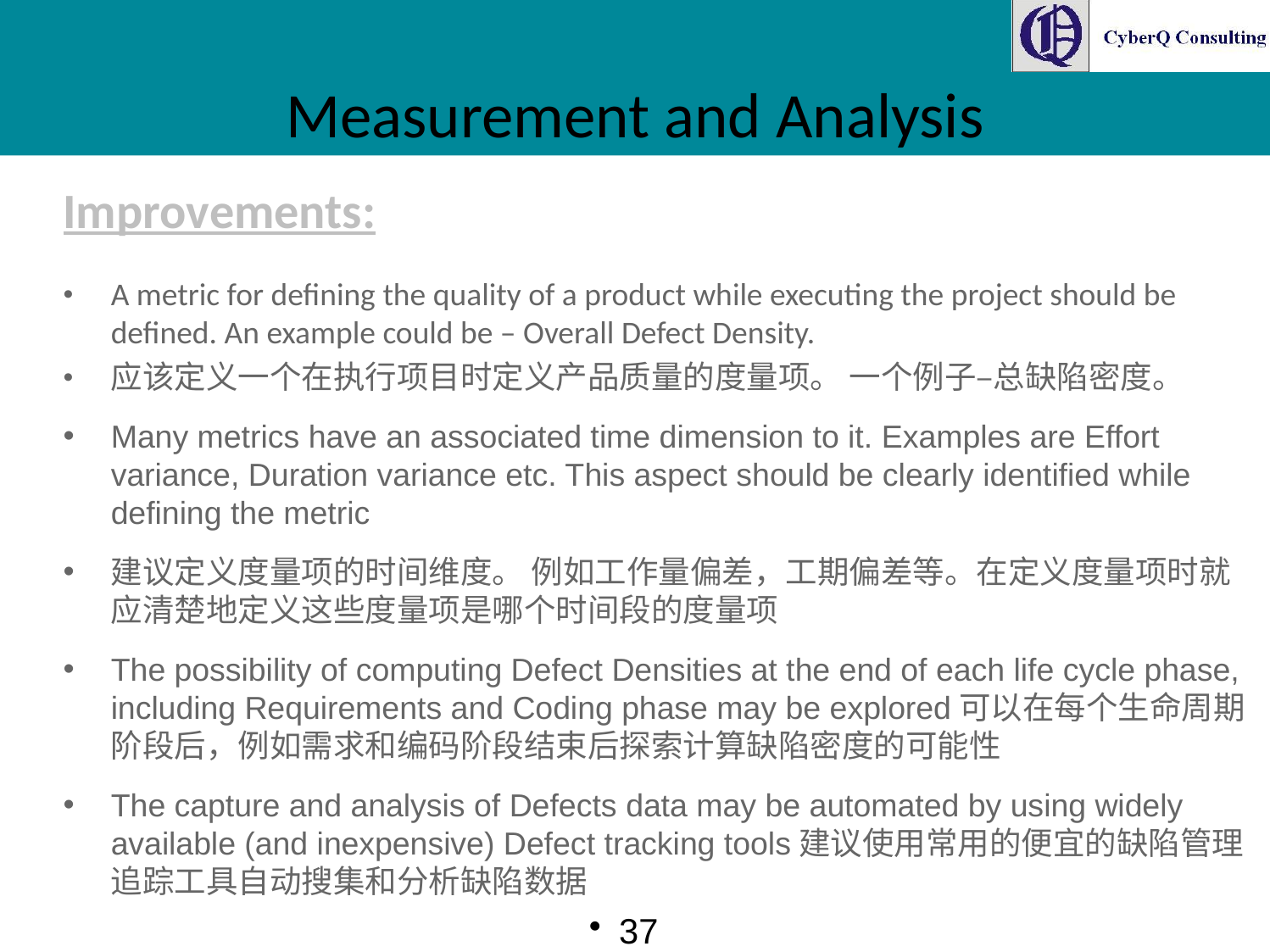

# Measurement and Analysis
Improvements:

A metric for defining the quality of a product while executing the project should be defined. An example could be – Overall Defect Density.
应该定义一个在执行项目时定义产品质量的度量项。 一个例子–总缺陷密度。
Many metrics have an associated time dimension to it. Examples are Effort variance, Duration variance etc. This aspect should be clearly identified while defining the metric
建议定义度量项的时间维度。 例如工作量偏差，工期偏差等。在定义度量项时就应清楚地定义这些度量项是哪个时间段的度量项
The possibility of computing Defect Densities at the end of each life cycle phase, including Requirements and Coding phase may be explored可以在每个生命周期阶段后，例如需求和编码阶段结束后探索计算缺陷密度的可能性
The capture and analysis of Defects data may be automated by using widely available (and inexpensive) Defect tracking tools建议使用常用的便宜的缺陷管理追踪工具自动搜集和分析缺陷数据

37